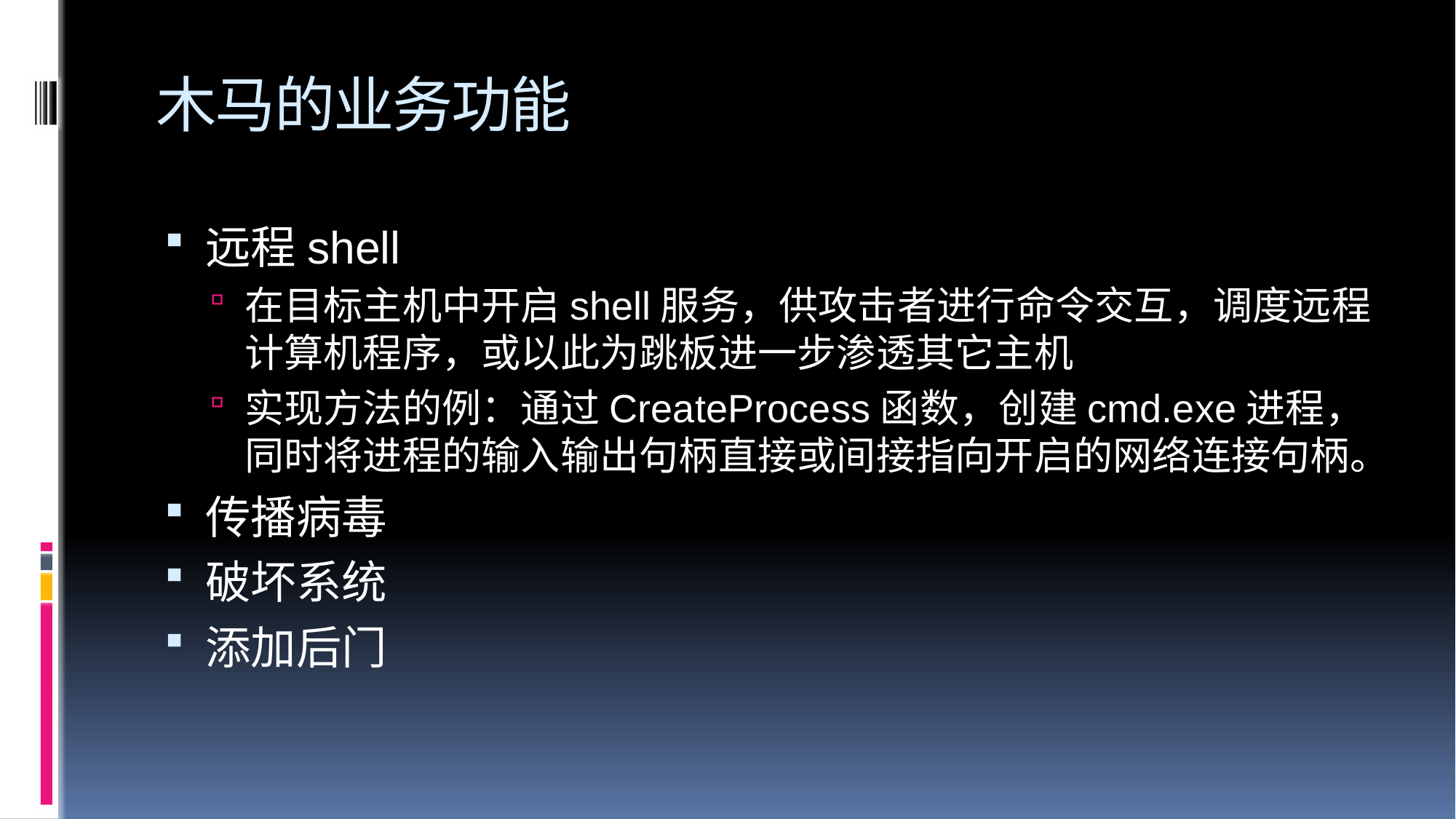

# 木马的业务功能
远程shell
在目标主机中开启shell服务，供攻击者进行命令交互，调度远程计算机程序，或以此为跳板进一步渗透其它主机
实现方法的例：通过CreateProcess函数，创建cmd.exe进程，同时将进程的输入输出句柄直接或间接指向开启的网络连接句柄。
传播病毒
破坏系统
添加后门